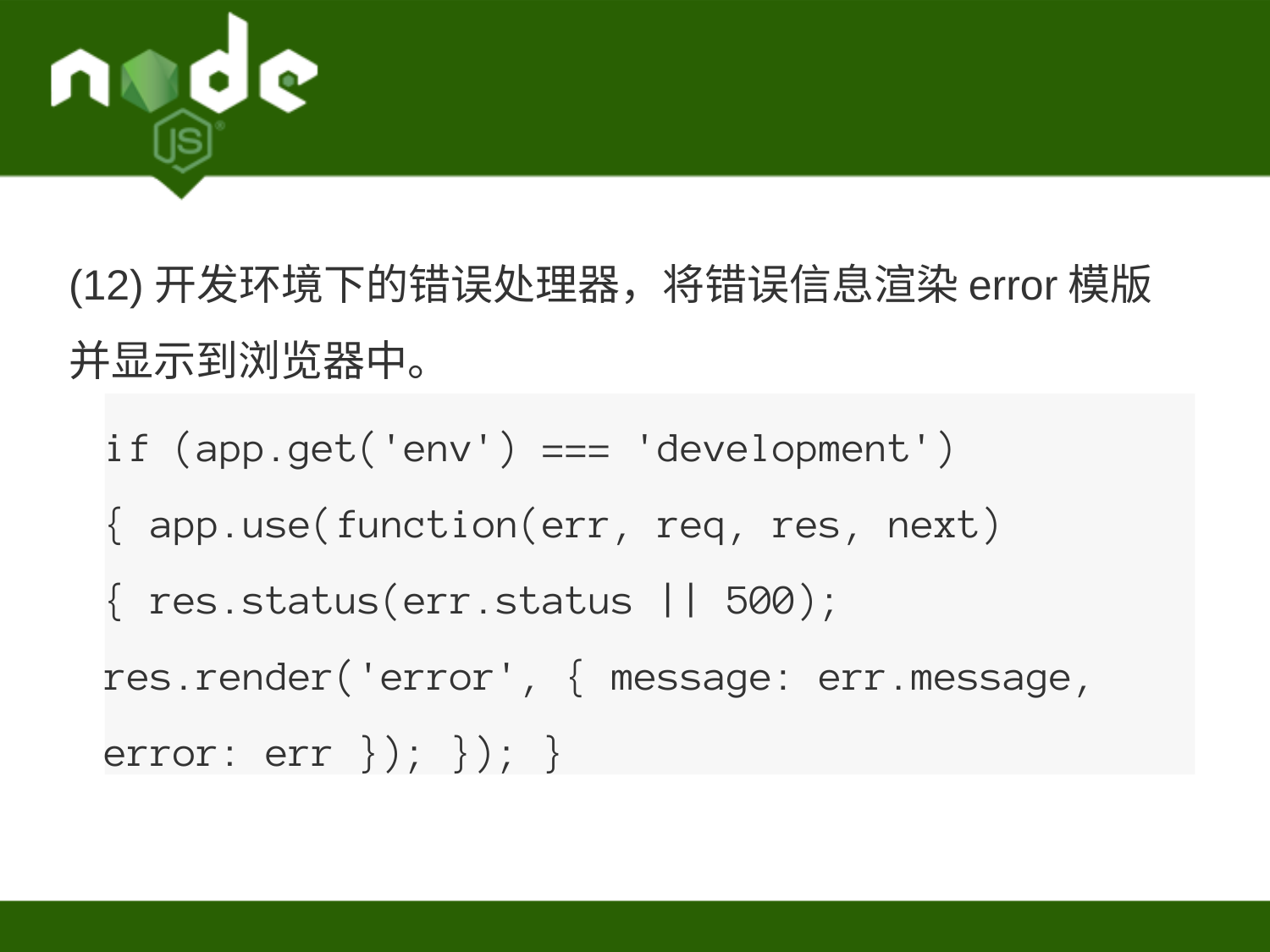

(12)开发环境下的错误处理器，将错误信息渲染error模版并显示到浏览器中。
if (app.get('env') === 'development') { app.use(function(err, req, res, next) { res.status(err.status || 500); res.render('error', { message: err.message, error: err }); }); }